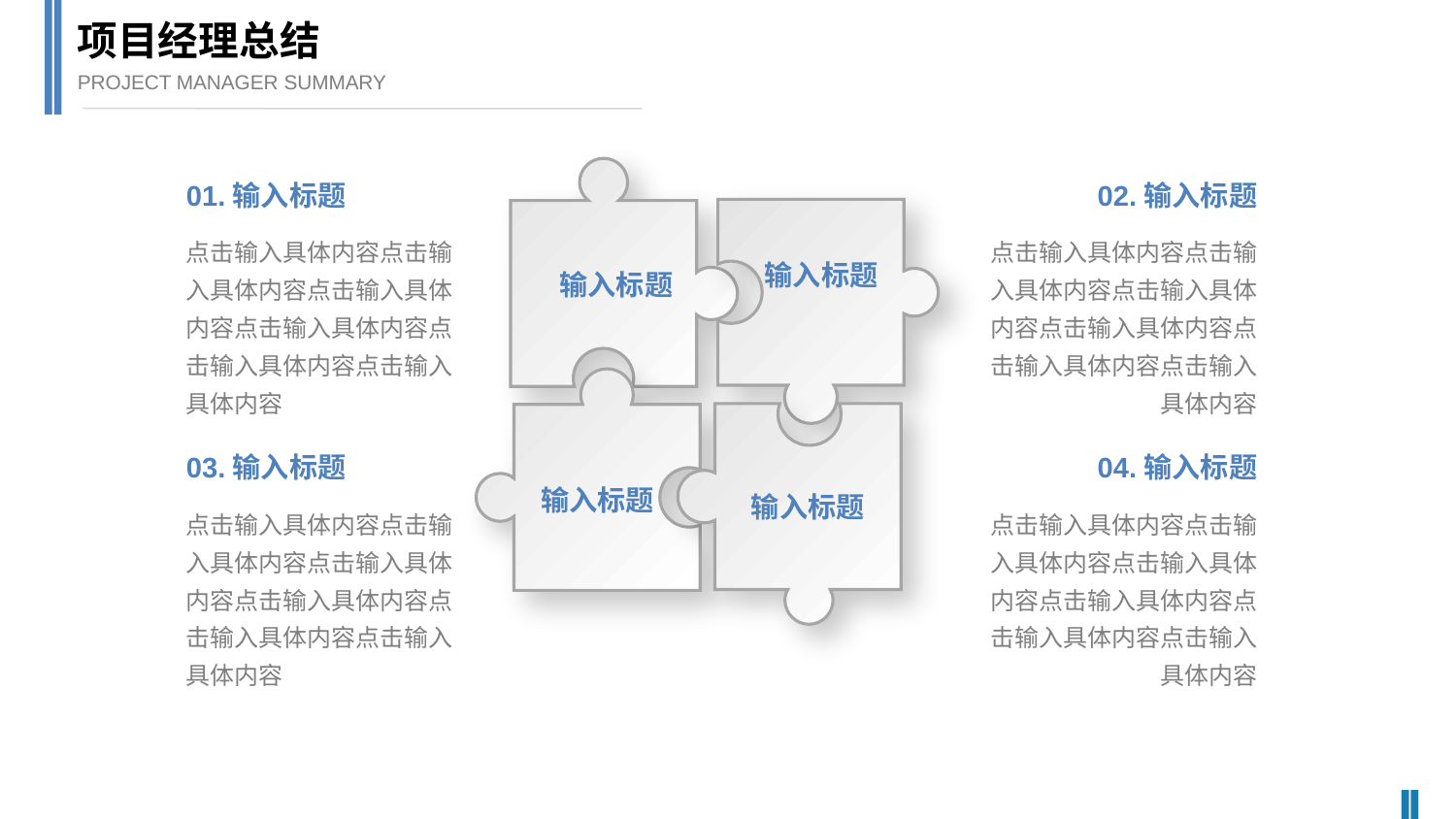

项目经理总结
PROJECT MANAGER SUMMARY

输入标题
01.输入标题
02.输入标题

输入标题
点击输入具体内容点击输入具体内容点击输入具体内容点击输入具体内容点击输入具体内容点击输入具体内容
点击输入具体内容点击输入具体内容点击输入具体内容点击输入具体内容点击输入具体内容点击输入具体内容

输入标题

输入标题
03.输入标题
04.输入标题
点击输入具体内容点击输入具体内容点击输入具体内容点击输入具体内容点击输入具体内容点击输入具体内容
点击输入具体内容点击输入具体内容点击输入具体内容点击输入具体内容点击输入具体内容点击输入具体内容